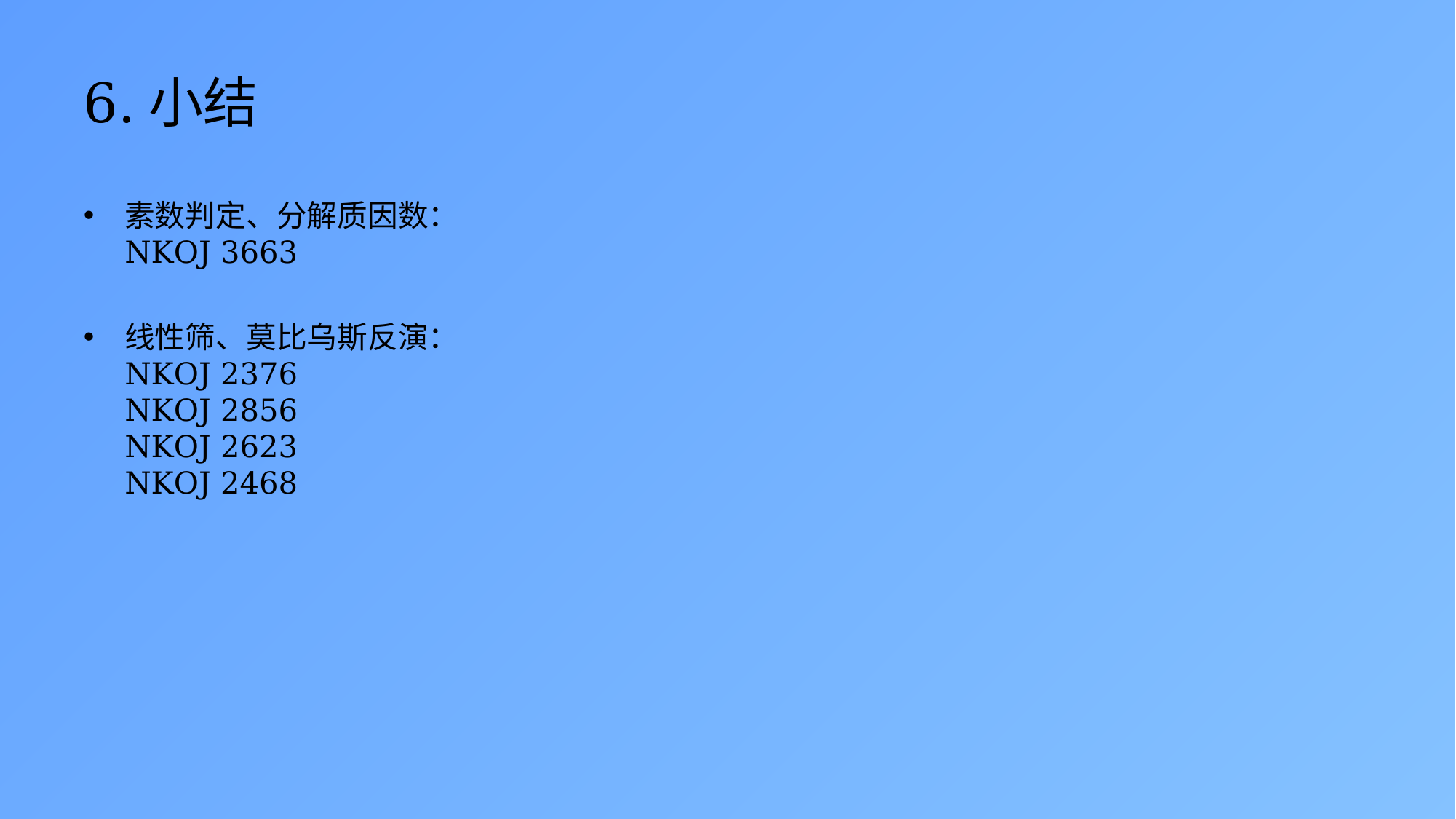

# 6.小结
素数判定、分解质因数：
NKOJ 3663

线性筛、莫比乌斯反演：
NKOJ 2376
NKOJ 2856
NKOJ 2623
NKOJ 2468